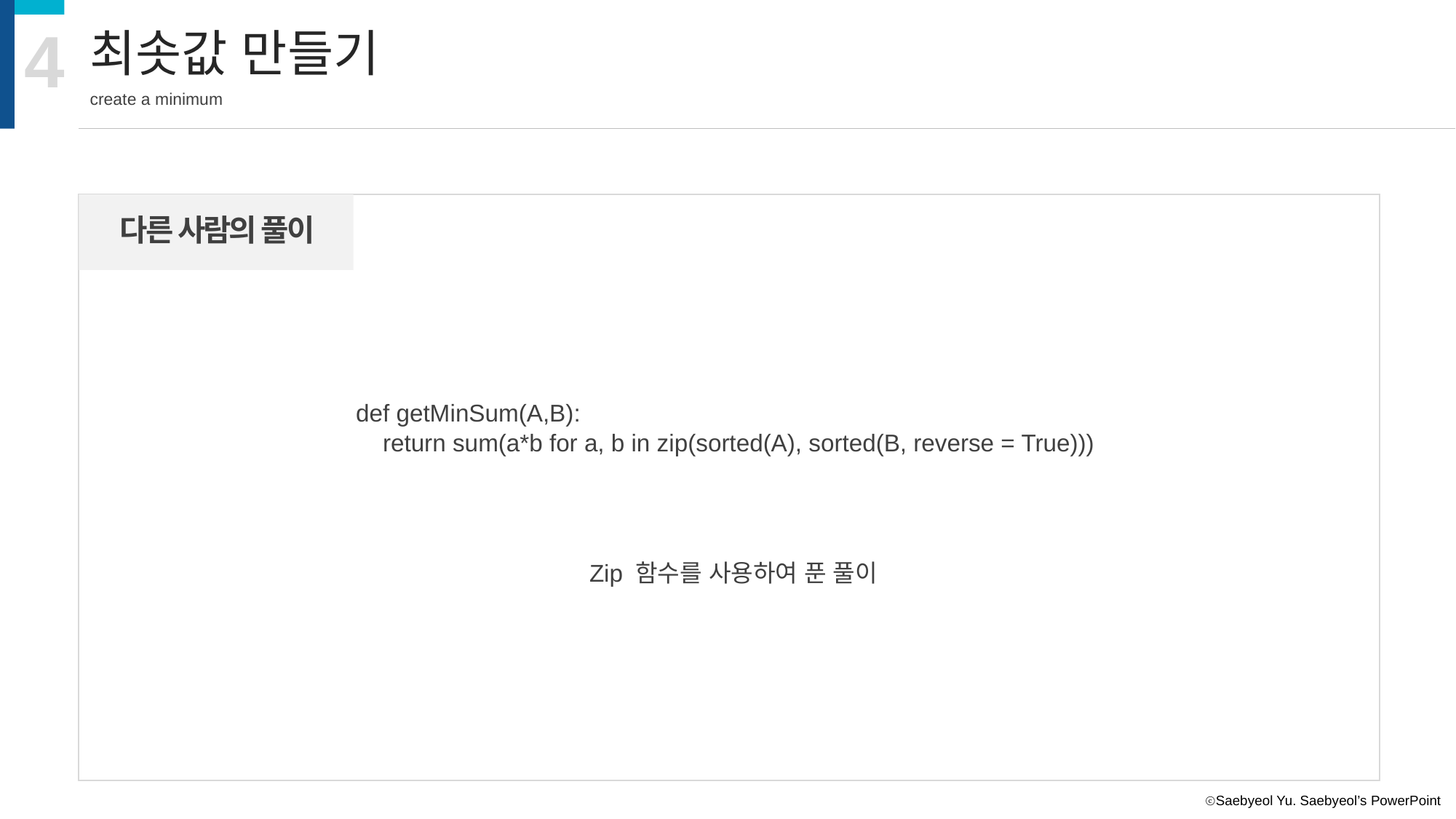

4
최솟값 만들기
create a minimum

다른 사람의 풀이
def getMinSum(A,B):
    return sum(a*b for a, b in zip(sorted(A), sorted(B, reverse = True)))
Zip 함수를 사용하여 푼 풀이